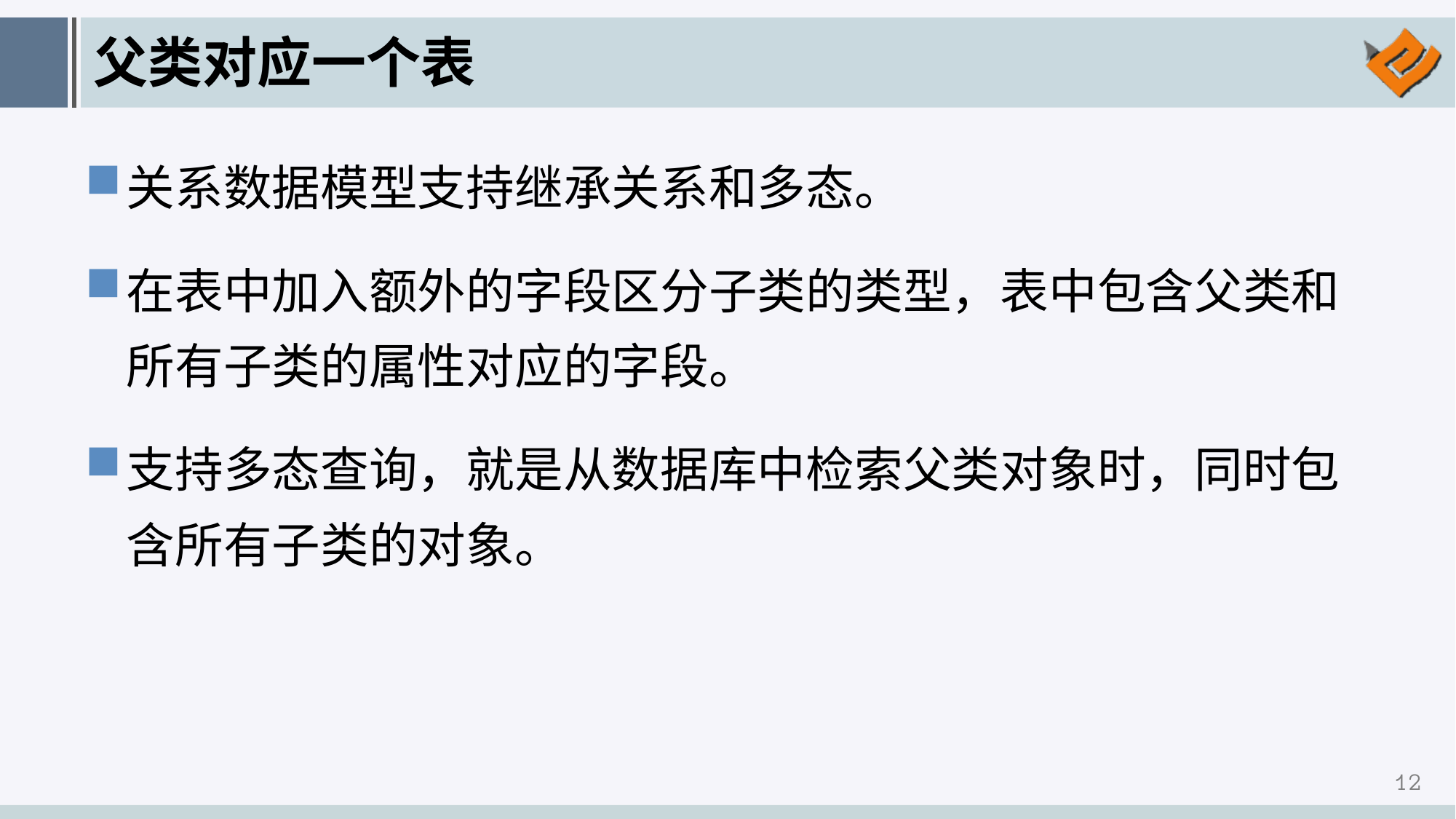

# 父类对应一个表
关系数据模型支持继承关系和多态。
在表中加入额外的字段区分子类的类型，表中包含父类和所有子类的属性对应的字段。
支持多态查询，就是从数据库中检索父类对象时，同时包含所有子类的对象。